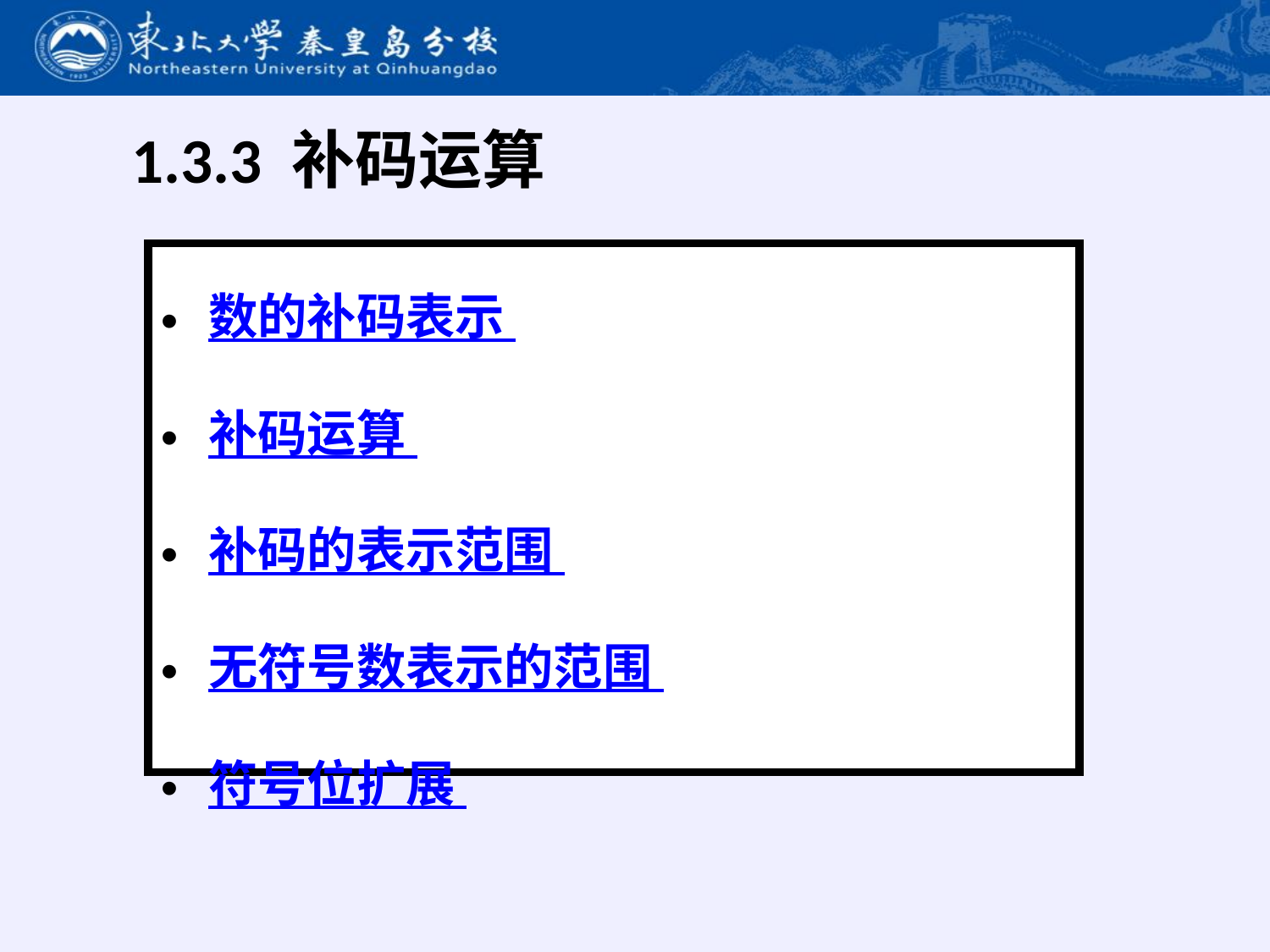

# 1.3.3 补码运算
数的补码表示
补码运算
补码的表示范围
无符号数表示的范围
符号位扩展